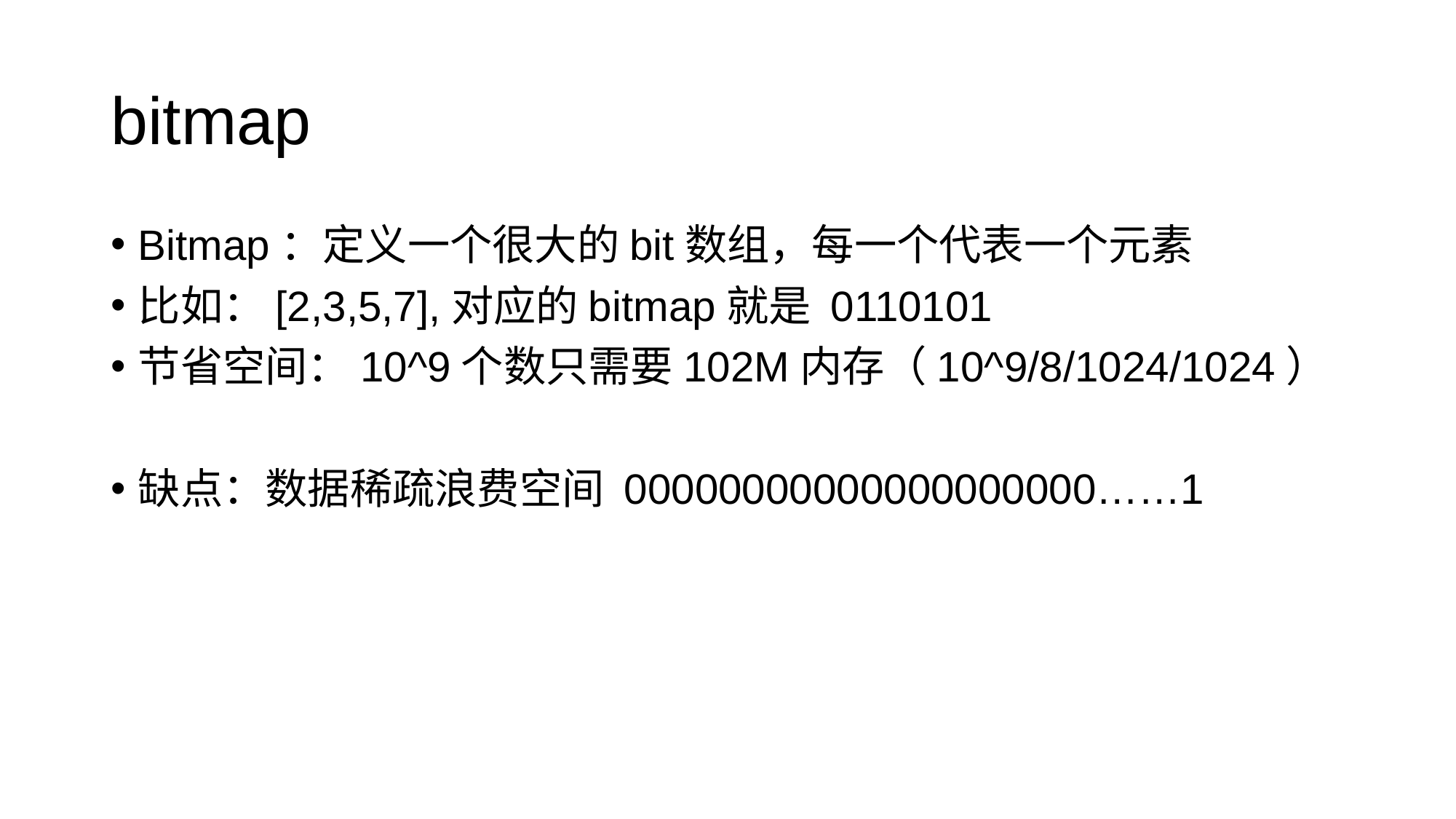

# bitmap
Bitmap：定义一个很大的bit数组，每一个代表一个元素
比如：[2,3,5,7],对应的bitmap就是 0110101
节省空间：10^9个数只需要102M内存（10^9/8/1024/1024）

缺点：数据稀疏浪费空间 00000000000000000000……1